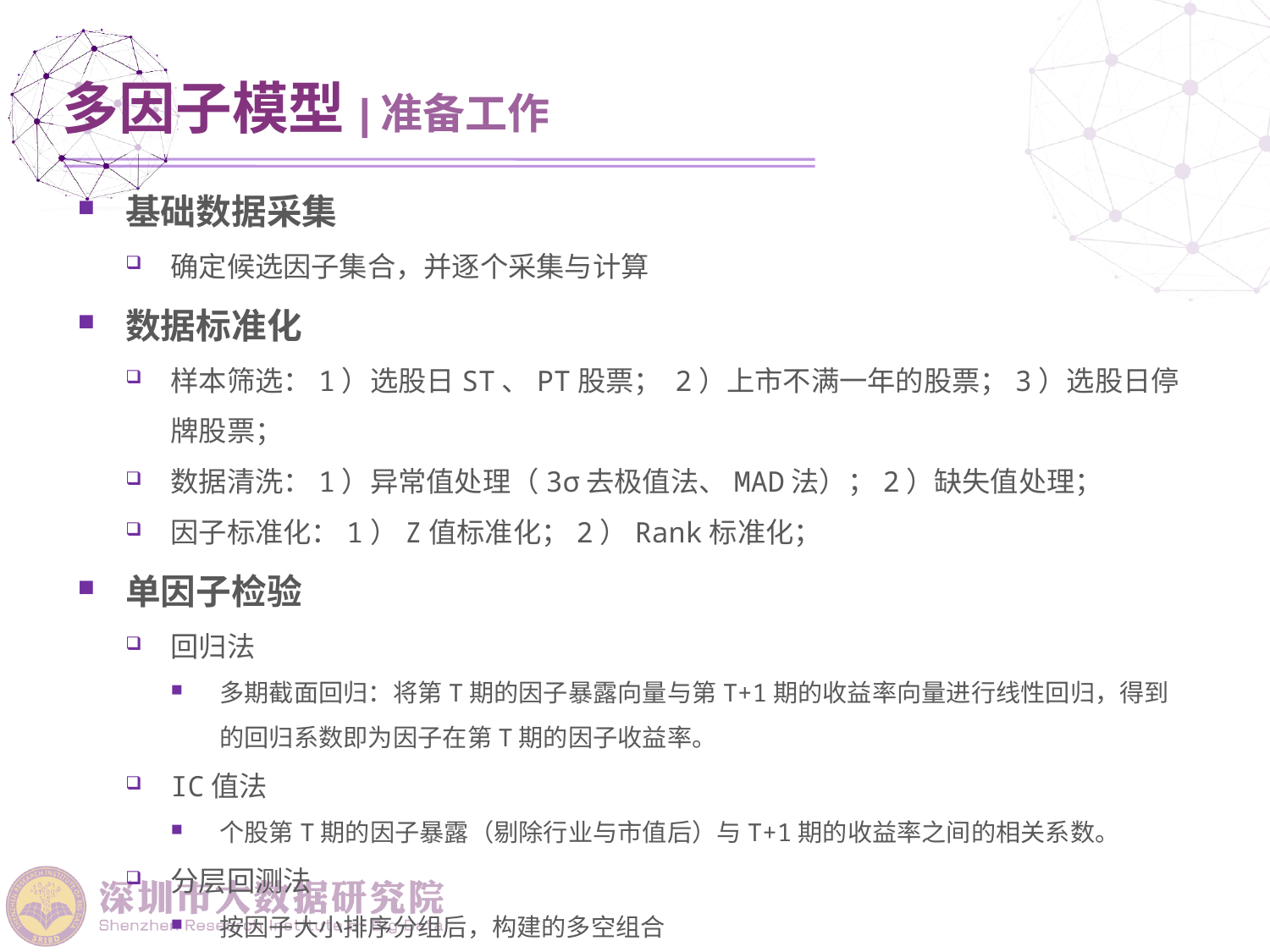

基础数据采集
确定候选因子集合，并逐个采集与计算
数据标准化
样本筛选：1）选股日ST、PT股票； 2）上市不满一年的股票；3）选股日停牌股票；
数据清洗：1）异常值处理（3σ去极值法、MAD法）；2）缺失值处理；
因子标准化：1）Z值标准化；2）Rank标准化；
单因子检验
回归法
多期截面回归：将第T期的因子暴露向量与第T+1期的收益率向量进行线性回归，得到的回归系数即为因子在第T期的因子收益率。
IC值法
个股第T期的因子暴露（剔除行业与市值后）与T+1期的收益率之间的相关系数。
分层回测法
按因子大小排序分组后，构建的多空组合
多因子模型|准备工作